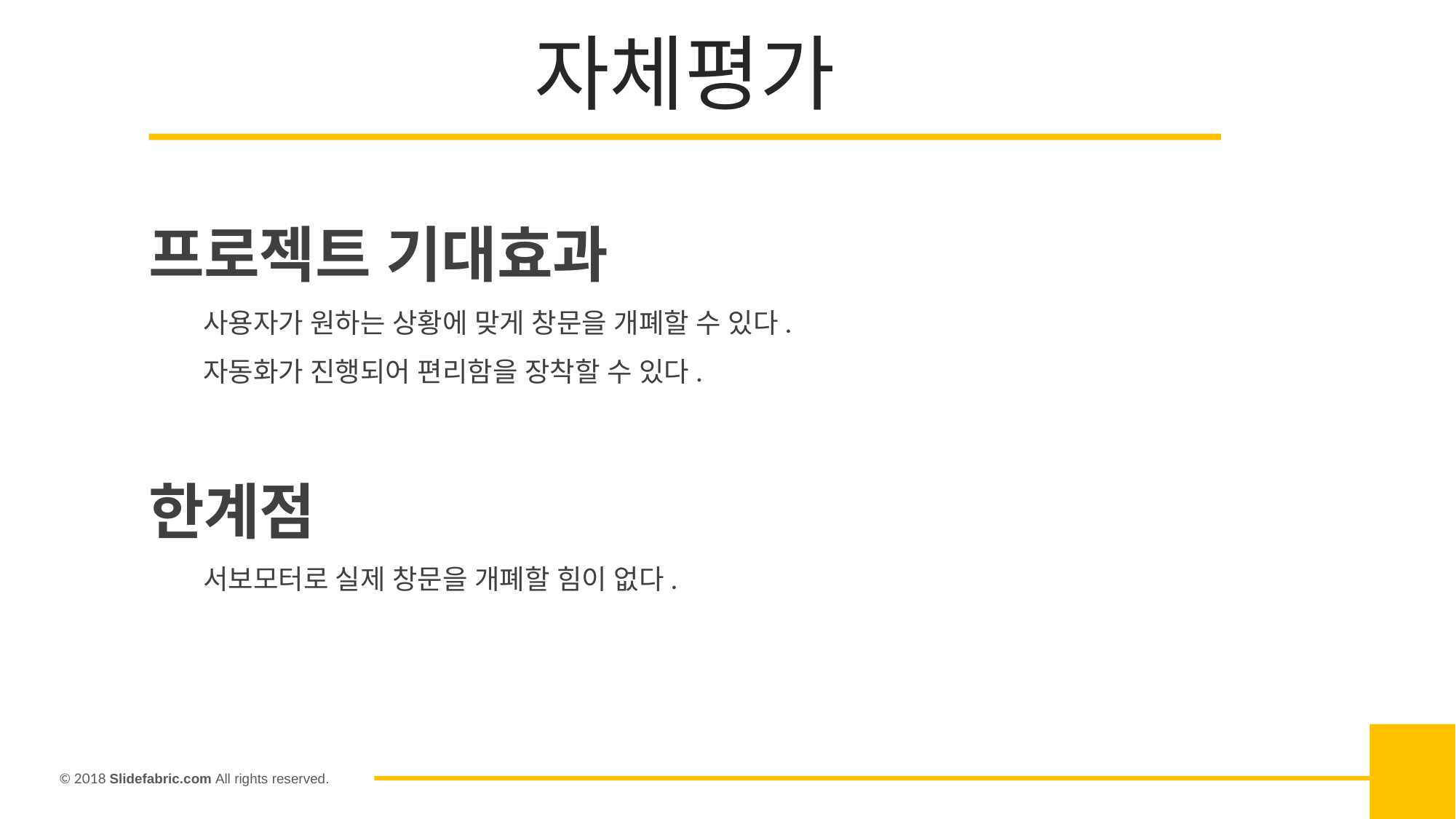

자체평가

프로젝트 기대효과
사용자가 원하는 상황에 맞게 창문을 개폐할 수 있다.
자동화가 진행되어 편리함을 장착할 수 있다.

한계점
서보모터로 실제 창문을 개폐할 힘이 없다.
28